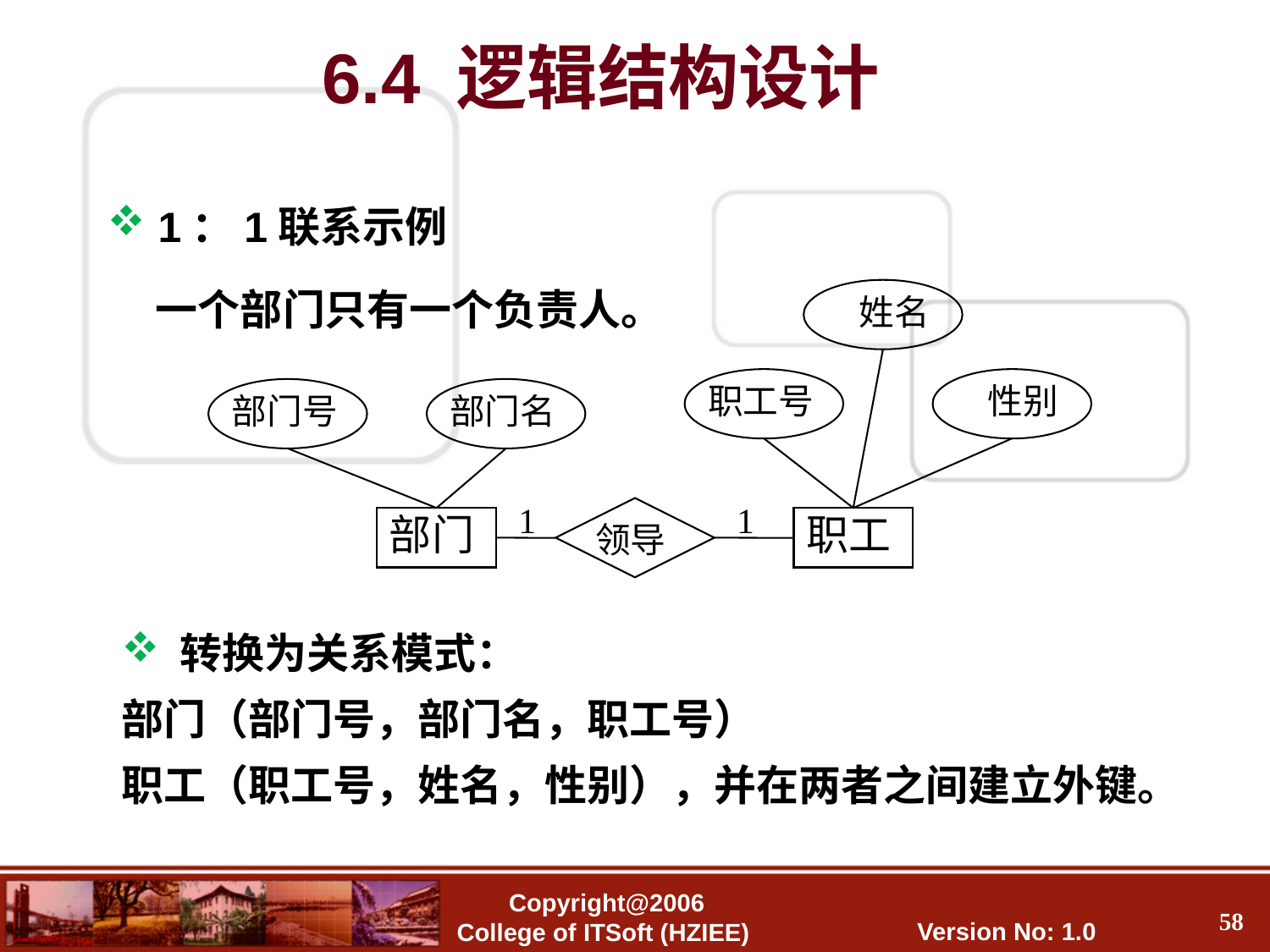

6.4 逻辑结构设计
 1：1联系示例
    一个部门只有一个负责人。
   姓名
职工号
   性别
部门号
部门名
1
领导
1
部门
职工
 转换为关系模式：
部门（部门号，部门名，职工号）
职工（职工号，姓名，性别），并在两者之间建立外键。